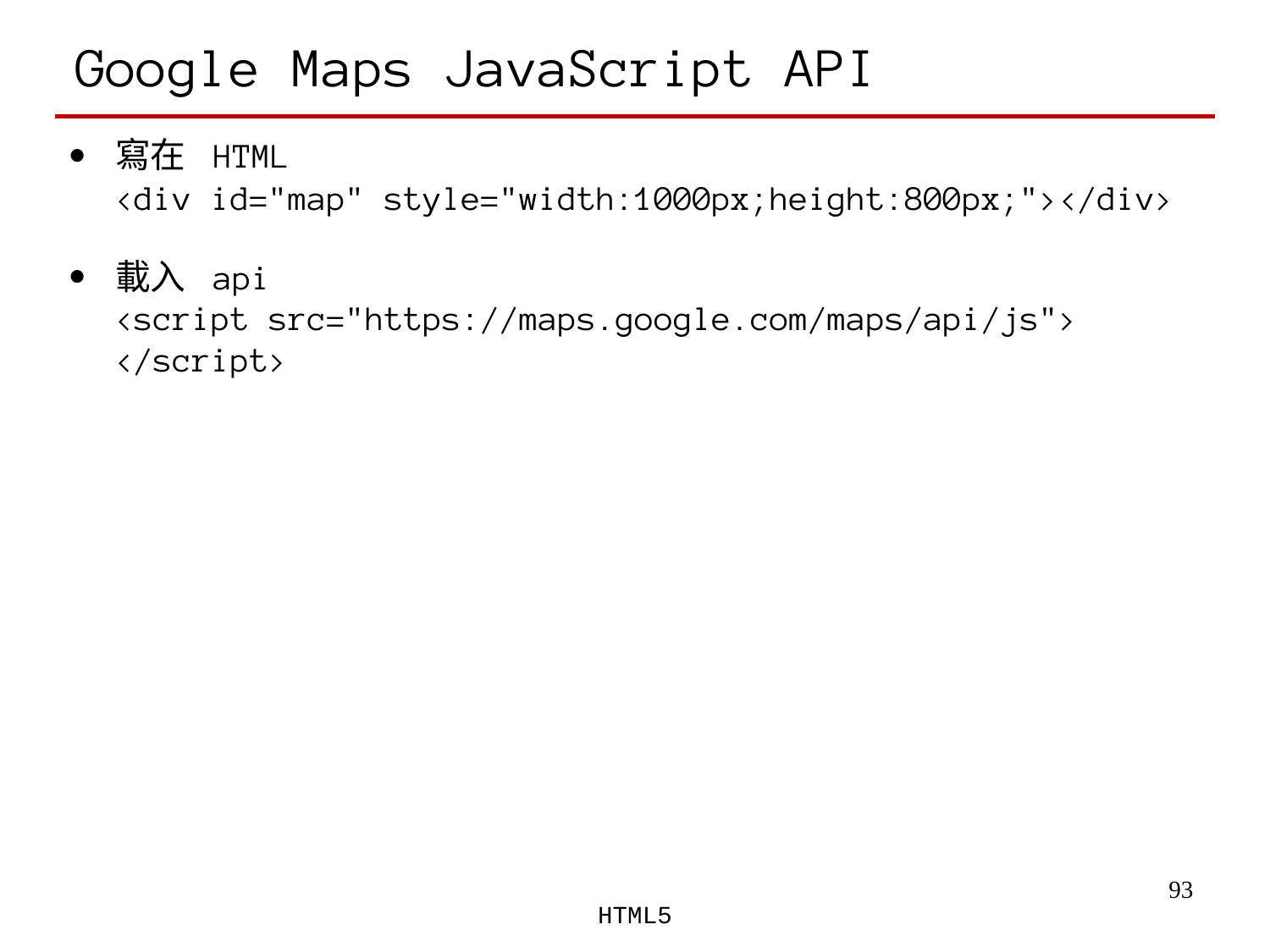

# Google Maps JavaScript API
寫在 HTML
<div id="map" style="width:1000px;height:800px;"></div>
載入 api
	<script src="https://maps.google.com/maps/api/js">
	</script>

93
HTML5